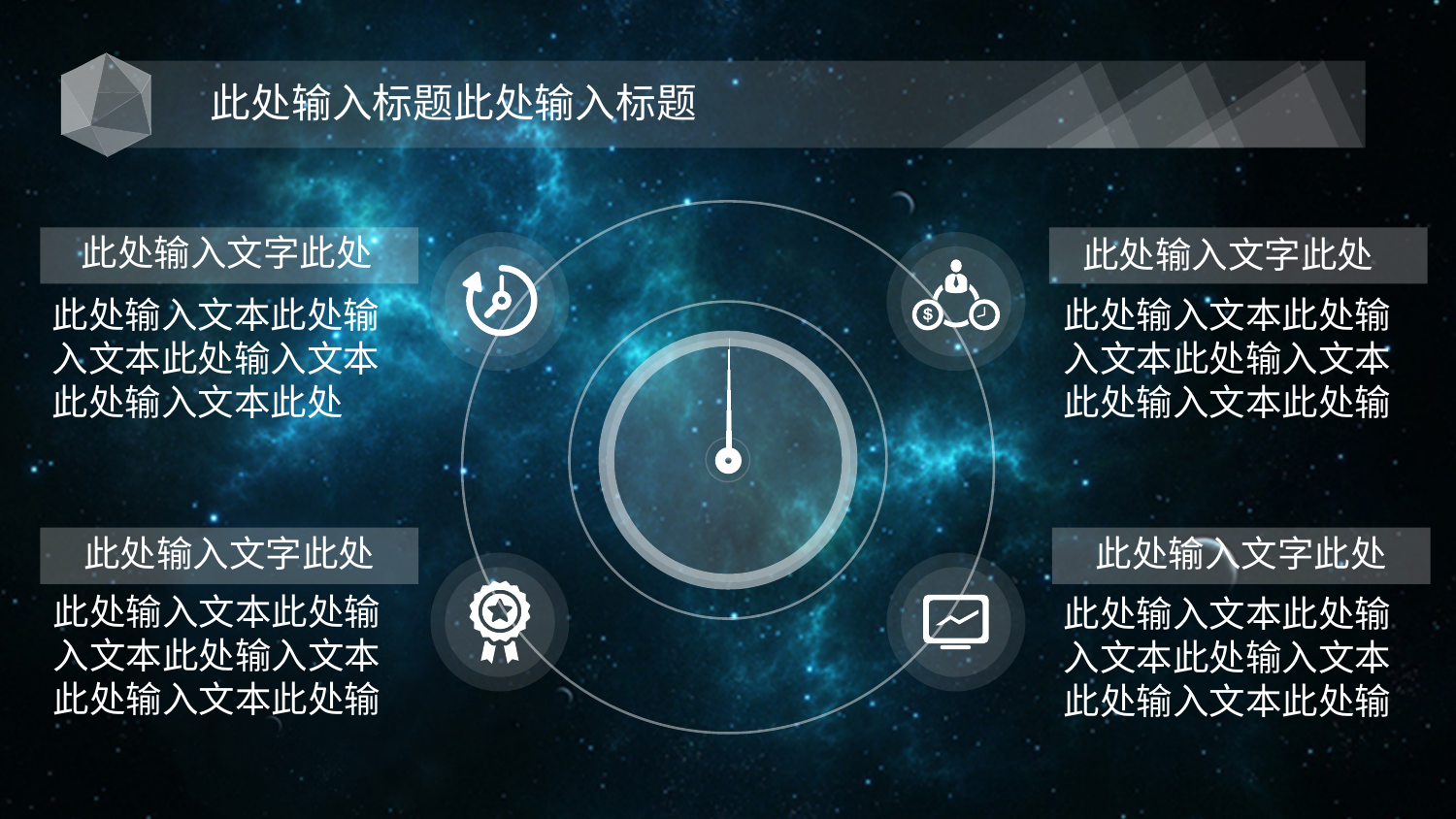

此处输入标题此处输入标题

此处输入文字此处

此处输入文本此处输入文本此处输入文本此处输入文本此处
此处输入文字此处

此处输入文本此处输入文本此处输入文本此处输入文本此处输

此处输入文字此处

此处输入文本此处输入文本此处输入文本此处输入文本此处输
此处输入文字此处

此处输入文本此处输入文本此处输入文本
此处输入文本此处输